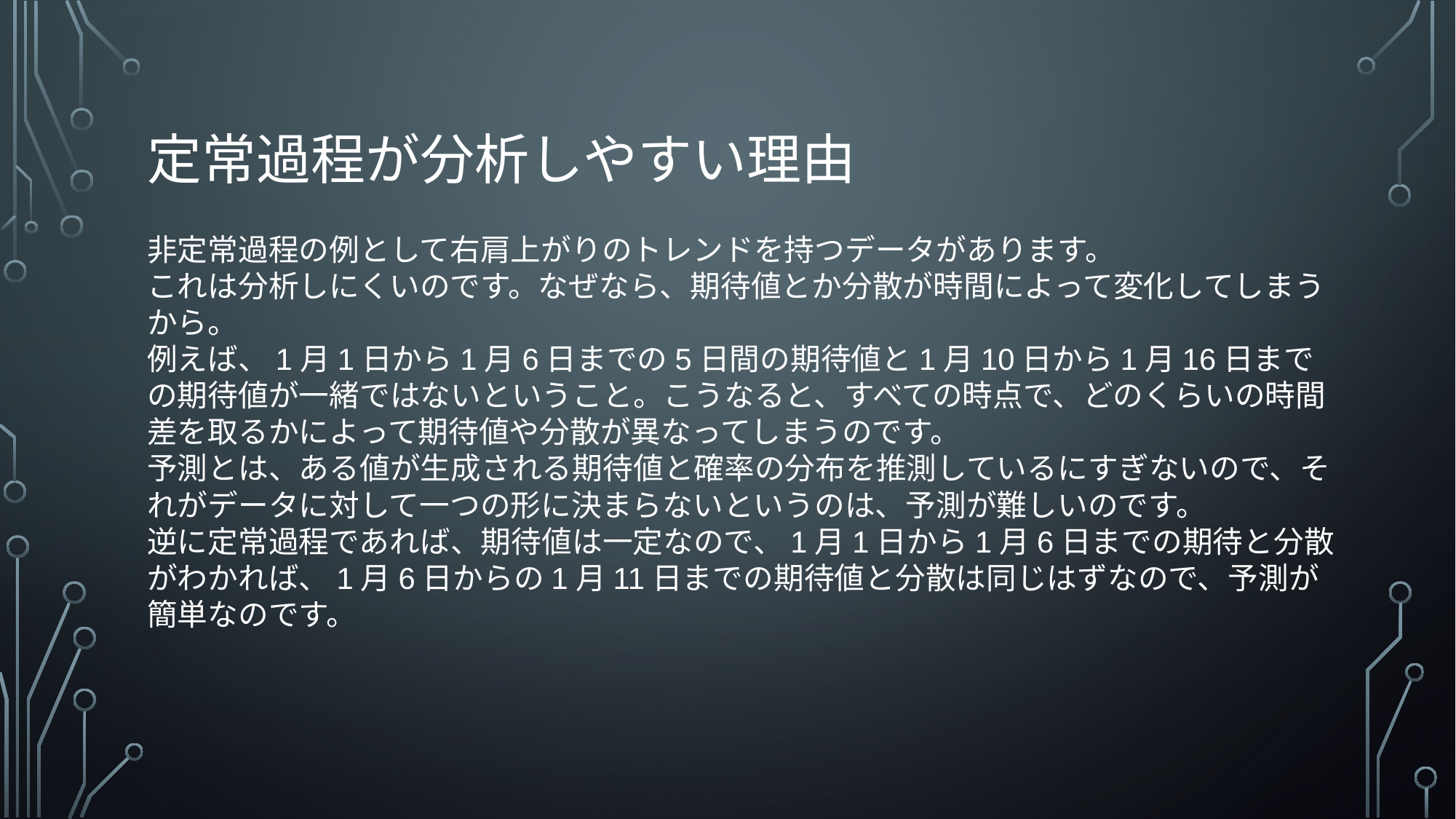

# 定常過程が分析しやすい理由
非定常過程の例として右肩上がりのトレンドを持つデータがあります。
これは分析しにくいのです。なぜなら、期待値とか分散が時間によって変化してしまうから。
例えば、1月1日から1月6日までの5日間の期待値と1月10日から1月16日までの期待値が一緒ではないということ。こうなると、すべての時点で、どのくらいの時間差を取るかによって期待値や分散が異なってしまうのです。
予測とは、ある値が生成される期待値と確率の分布を推測しているにすぎないので、それがデータに対して一つの形に決まらないというのは、予測が難しいのです。
逆に定常過程であれば、期待値は一定なので、1月1日から1月6日までの期待と分散がわかれば、1月6日からの1月11日までの期待値と分散は同じはずなので、予測が簡単なのです。